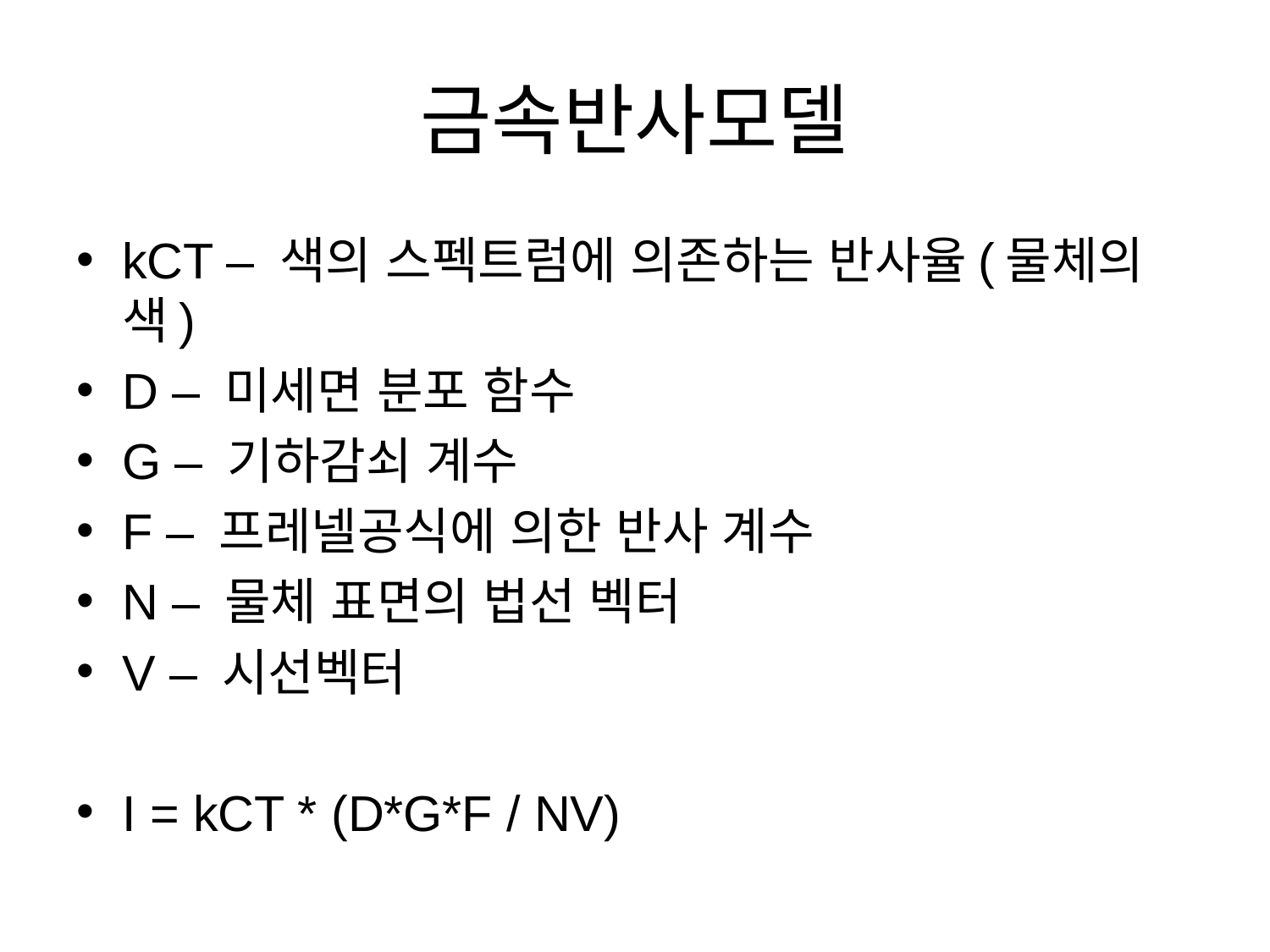

# 금속반사모델
kCT – 색의 스펙트럼에 의존하는 반사율(물체의 색)
D – 미세면 분포 함수
G – 기하감쇠 계수
F – 프레넬공식에 의한 반사 계수
N – 물체 표면의 법선 벡터
V – 시선벡터

I = kCT * (D*G*F / NV)